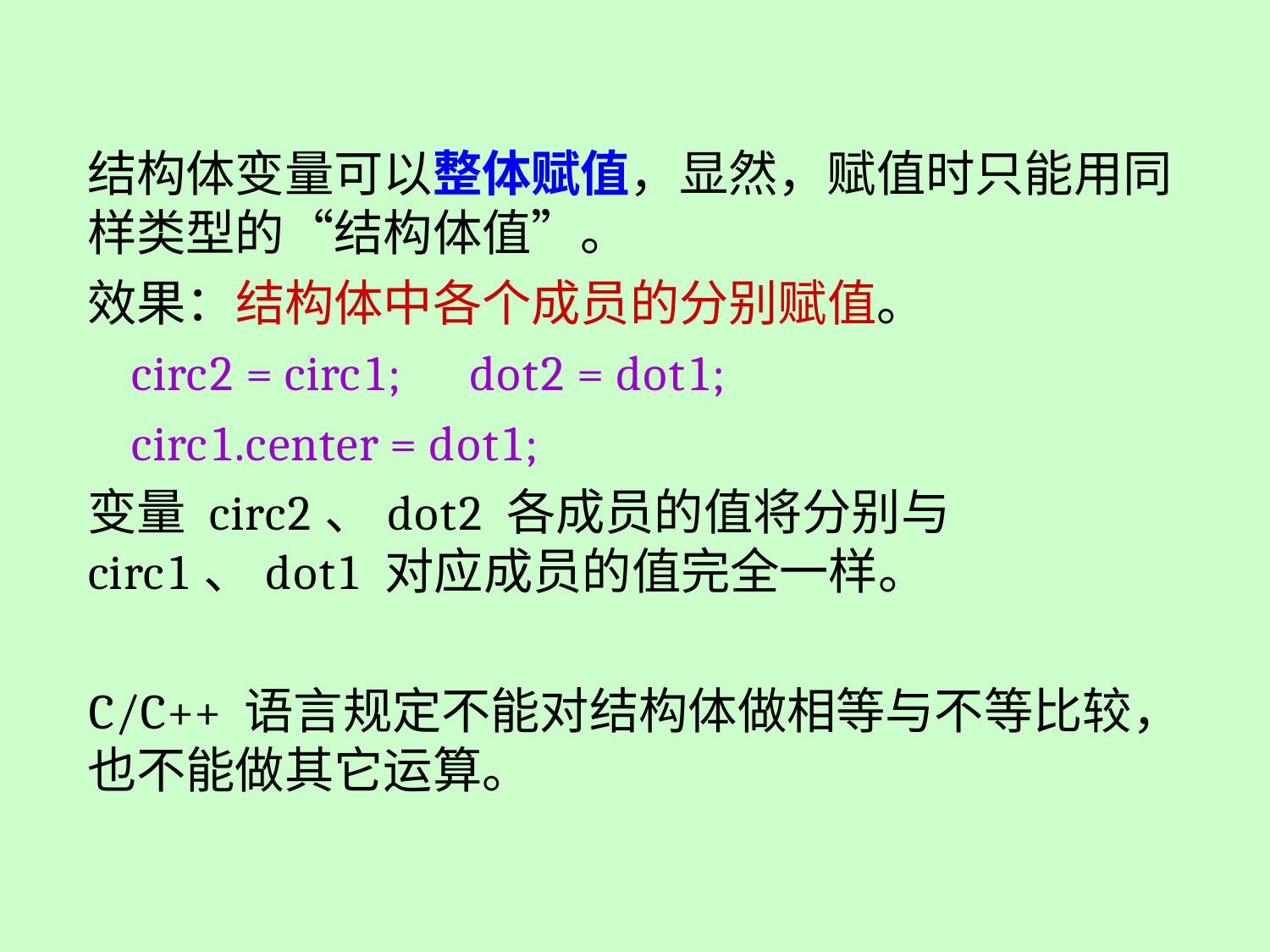

结构体变量可以整体赋值，显然，赋值时只能用同样类型的“结构体值”。
效果：结构体中各个成员的分别赋值。
    circ2 = circ1;	dot2 = dot1;
    circ1.center = dot1;
变量 circ2、dot2 各成员的值将分别与 circ1、dot1 对应成员的值完全一样。

C/C++ 语言规定不能对结构体做相等与不等比较，也不能做其它运算。
21